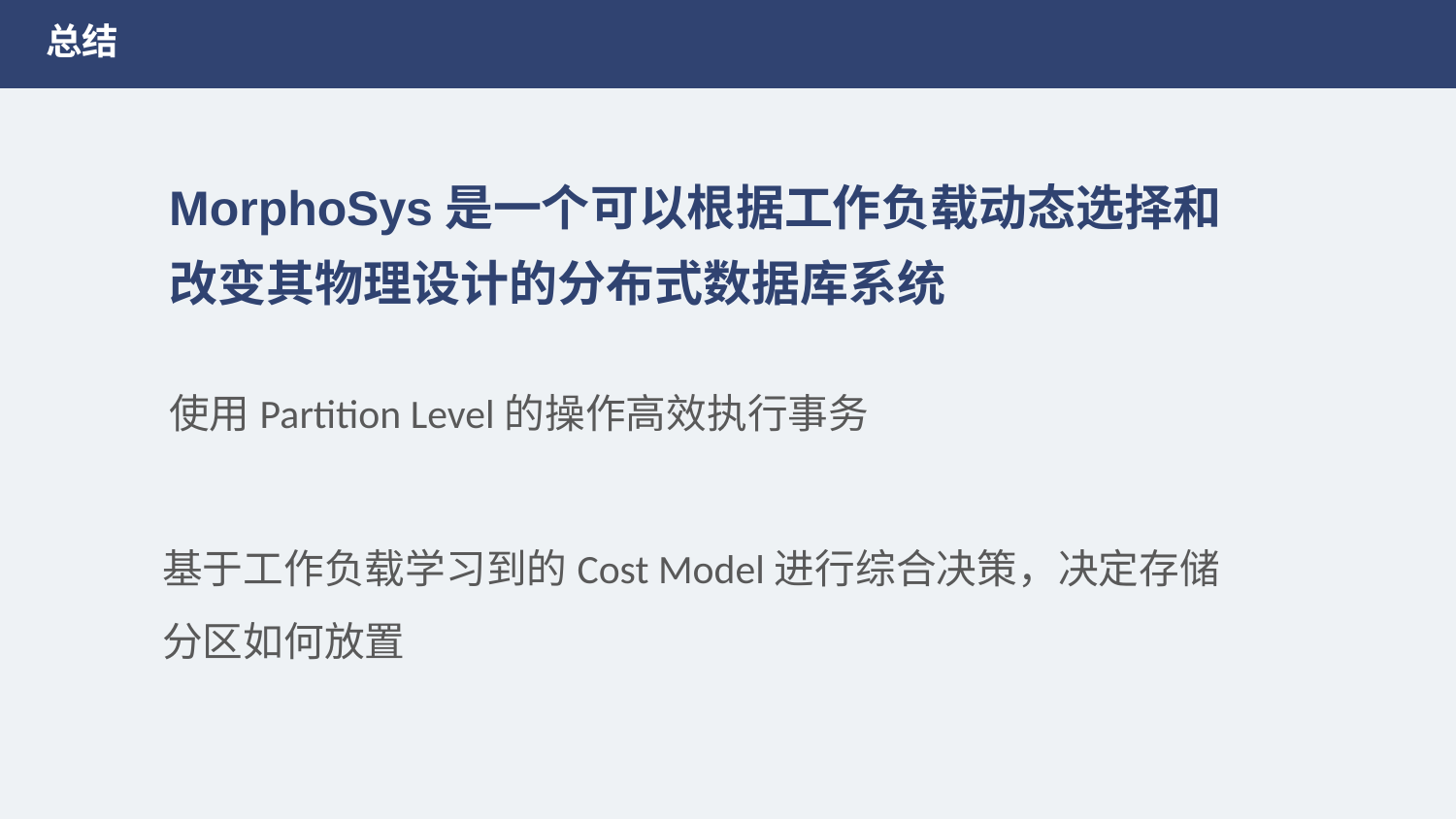

总结
MorphoSys是一个可以根据工作负载动态选择和改变其物理设计的分布式数据库系统
使用Partition Level的操作高效执行事务
基于工作负载学习到的Cost Model进行综合决策，决定存储分区如何放置